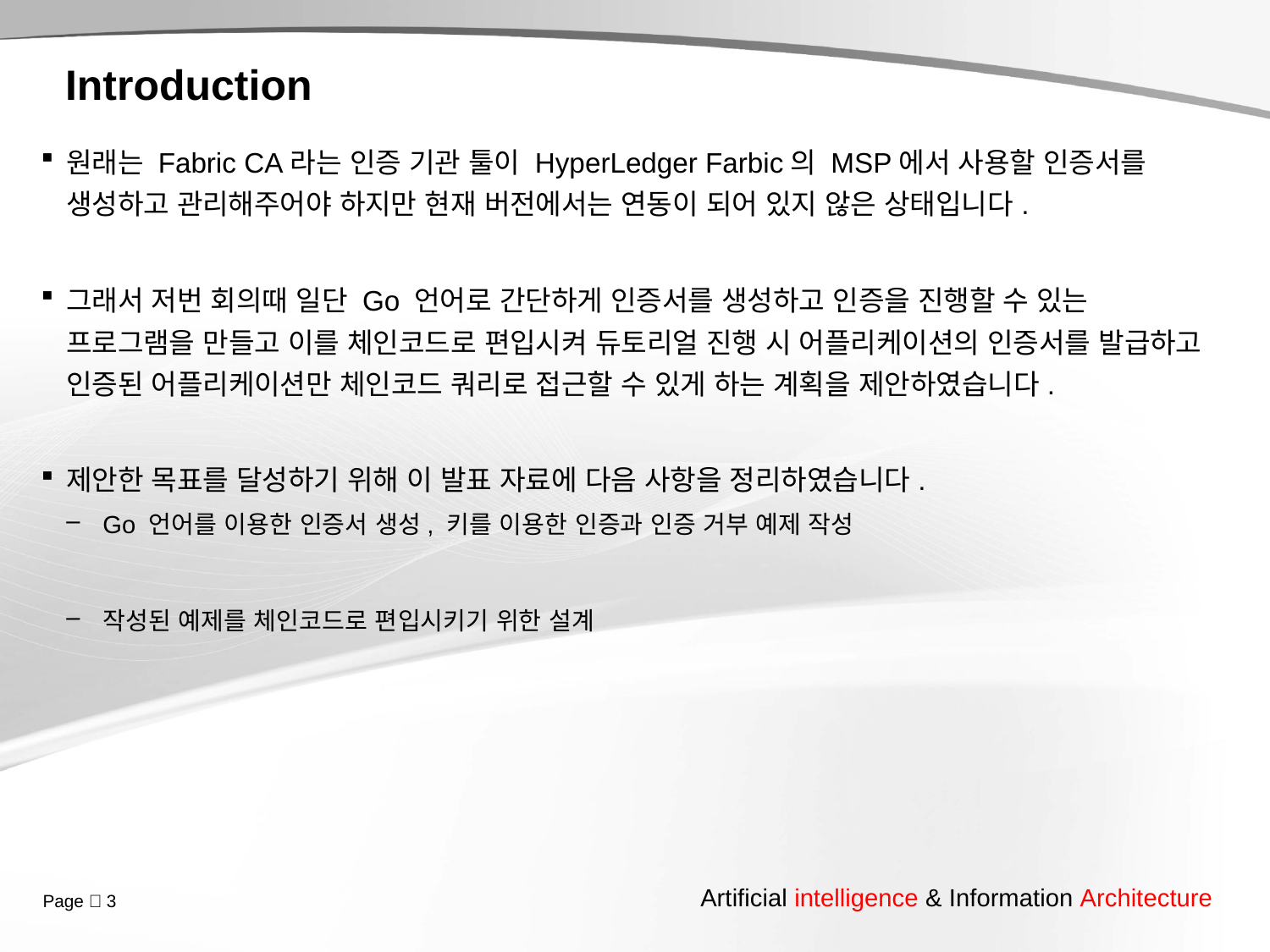

# Introduction
원래는 Fabric CA라는 인증 기관 툴이 HyperLedger Farbic의 MSP에서 사용할 인증서를 생성하고 관리해주어야 하지만 현재 버전에서는 연동이 되어 있지 않은 상태입니다.

그래서 저번 회의때 일단 Go 언어로 간단하게 인증서를 생성하고 인증을 진행할 수 있는 프로그램을 만들고 이를 체인코드로 편입시켜 듀토리얼 진행 시 어플리케이션의 인증서를 발급하고 인증된 어플리케이션만 체인코드 쿼리로 접근할 수 있게 하는 계획을 제안하였습니다.

제안한 목표를 달성하기 위해 이 발표 자료에 다음 사항을 정리하였습니다.
Go 언어를 이용한 인증서 생성, 키를 이용한 인증과 인증 거부 예제 작성

작성된 예제를 체인코드로 편입시키기 위한 설계